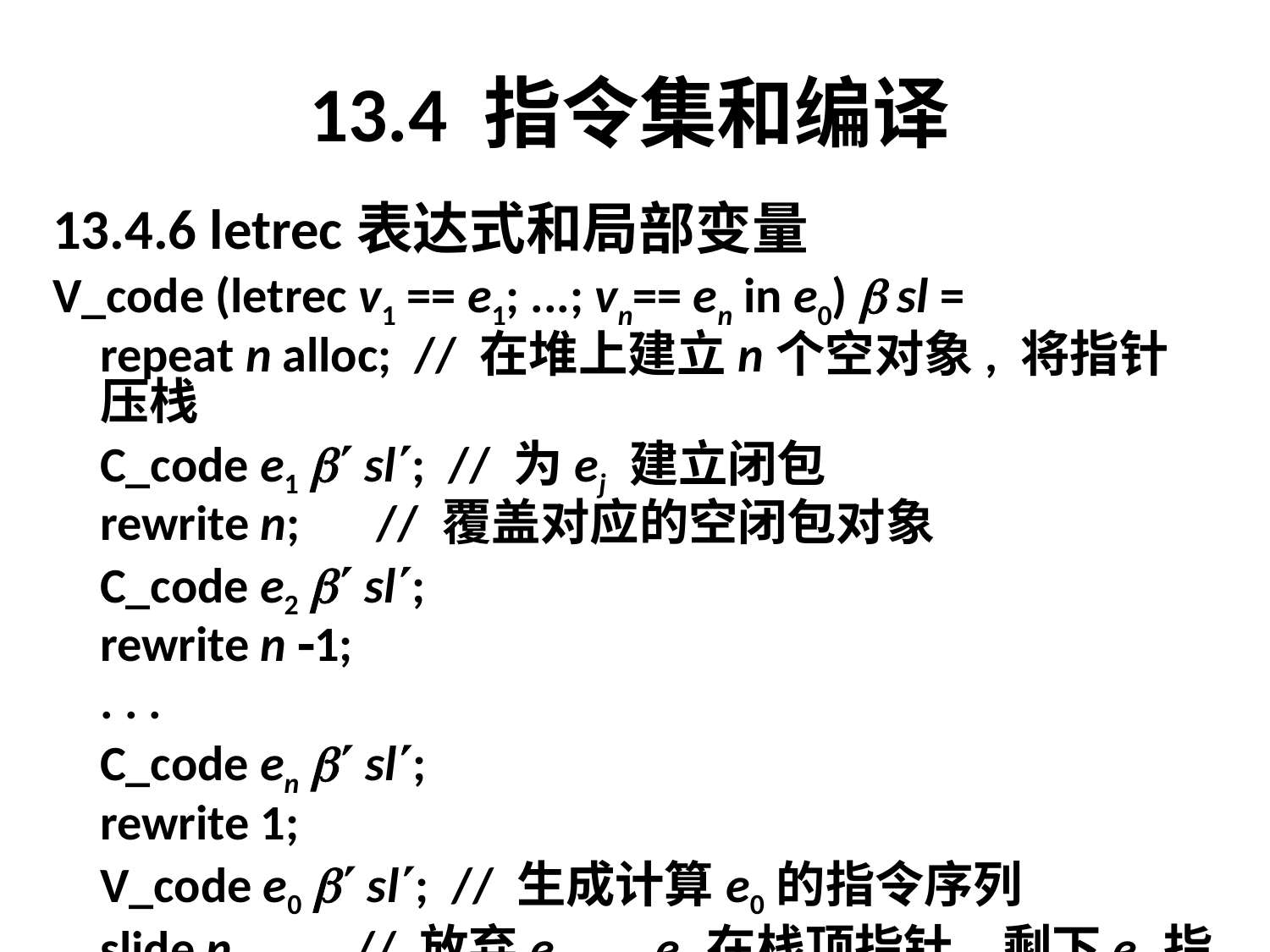

# 13.4 指令集和编译
13.4.6 letrec表达式和局部变量
V_code (letrec v1 == e1; ...; vn== en in e0) β sl =
	repeat n alloc;  // 在堆上建立n个空对象, 将指针压栈
	C_code e1 β′ sl′;  // 为ej 建立闭包
	rewrite n;	  // 覆盖对应的空闭包对象
	C_code e2 β′ sl′;
	rewrite n −1;
	. . .
	C_code en β′ sl′;
	rewrite 1;
	V_code e0 β′ sl′;  // 生成计算e0的指令序列
	slide n	// 放弃e1, ..., en在栈顶指针，剩下e0指针